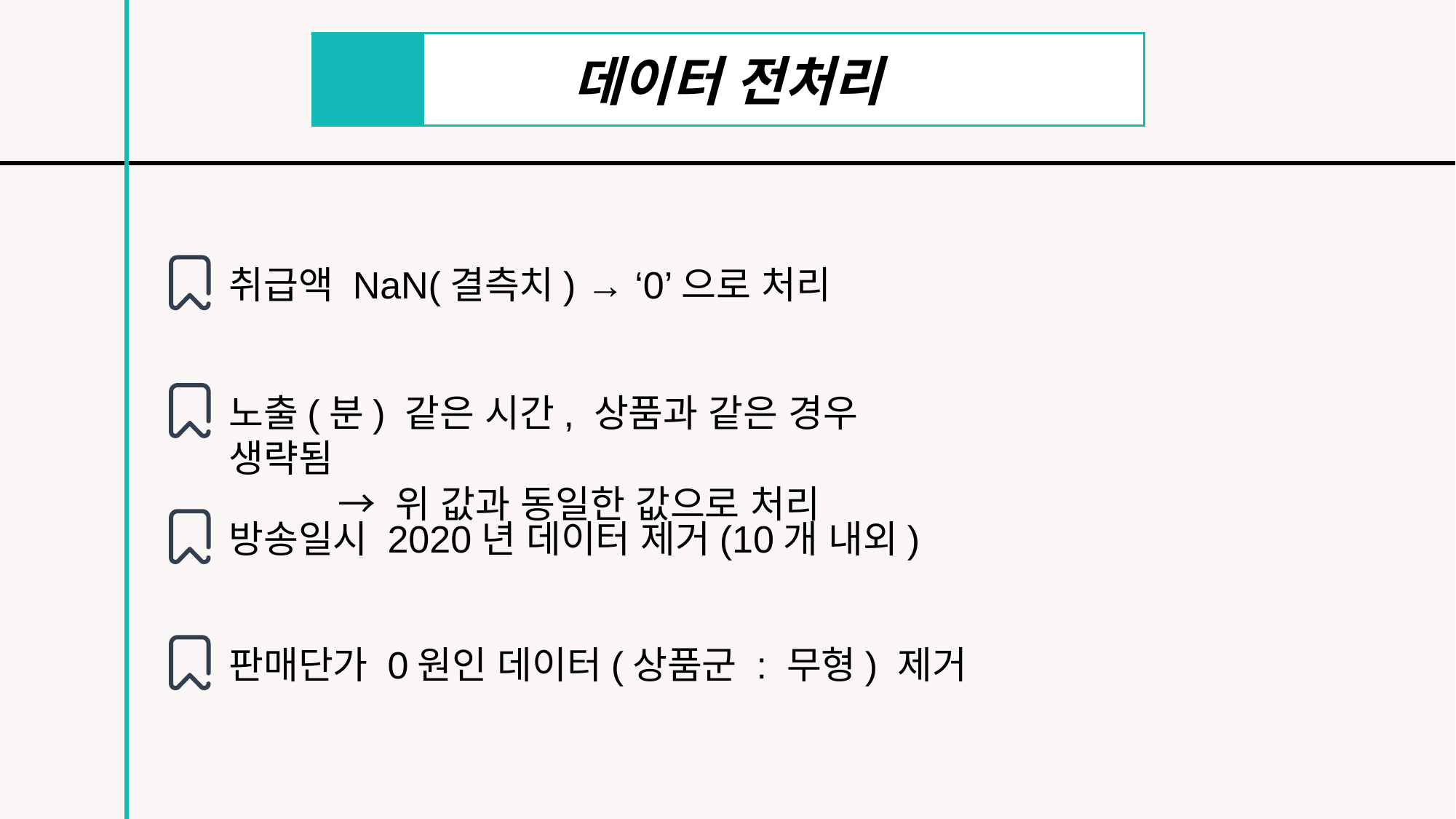

데이터 전처리

취급액 NaN(결측치) → ‘0’으로 처리

노출(분) 같은 시간, 상품과 같은 경우 생략됨
	→ 위 값과 동일한 값으로 처리

방송일시 2020년 데이터 제거(10개 내외)

판매단가 0원인 데이터(상품군 : 무형) 제거